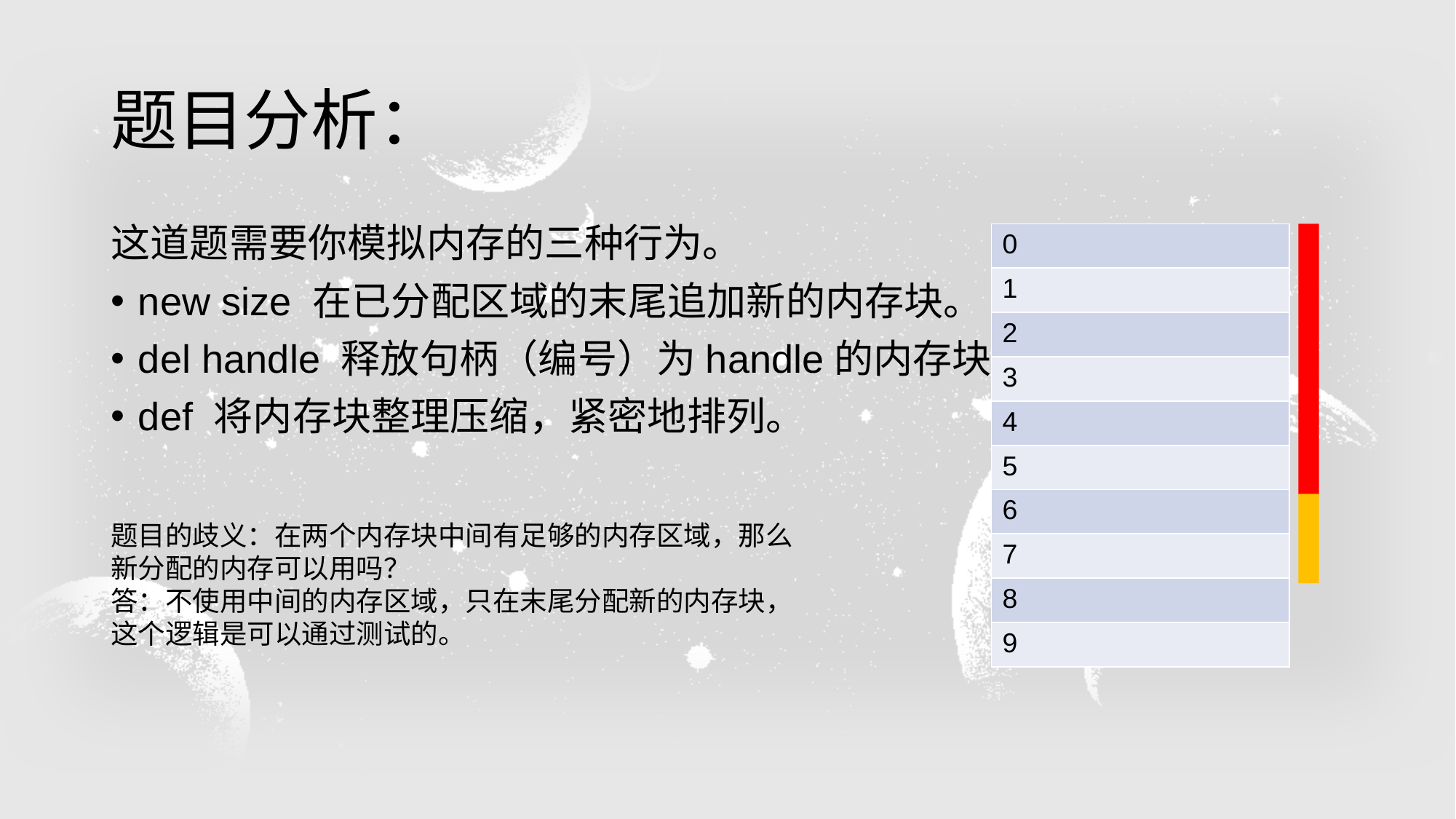

# 题目分析：
这道题需要你模拟内存的三种行为。
new size 在已分配区域的末尾追加新的内存块。
del handle 释放句柄（编号）为handle的内存块。
def 将内存块整理压缩，紧密地排列。

| 0 |
| --- |
| 1 |
| 2 |
| 3 |
| 4 |
| 5 |
| 6 |
| 7 |
| 8 |
| 9 |

题目的歧义：在两个内存块中间有足够的内存区域，那么新分配的内存可以用吗？
答：不使用中间的内存区域，只在末尾分配新的内存块，这个逻辑是可以通过测试的。